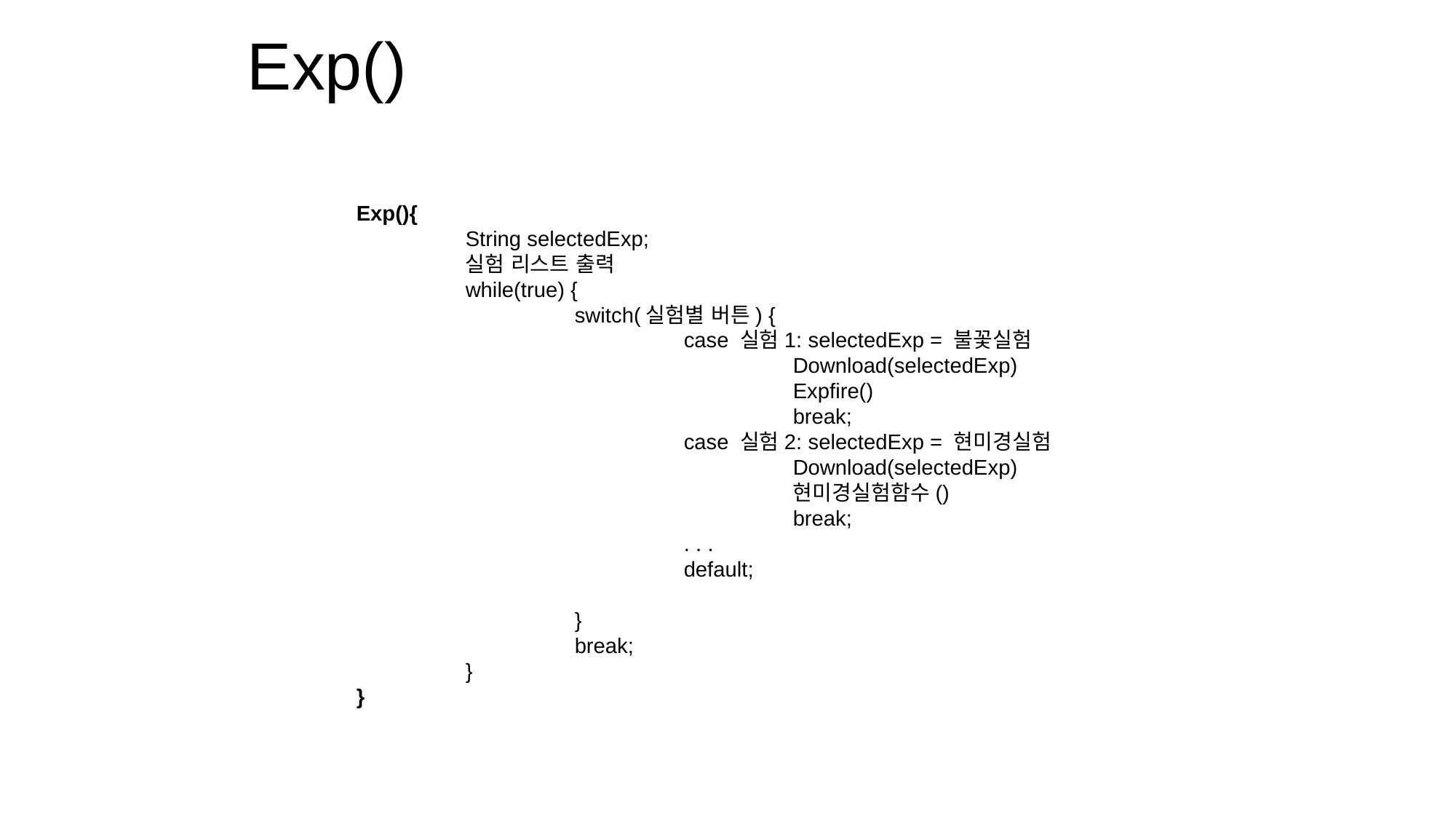

# Exp()

Exp(){
	String selectedExp;
	실험 리스트 출력
		while(true) {
			switch(실험별 버튼) {
				case 실험1: selectedExp = 불꽃실험
					Download(selectedExp)
					Expfire()
					break;
				case 실험2: selectedExp = 현미경실험
					Download(selectedExp)
					현미경실험함수()
					break;
				. . .
				default;

			}
			break;
		}
}